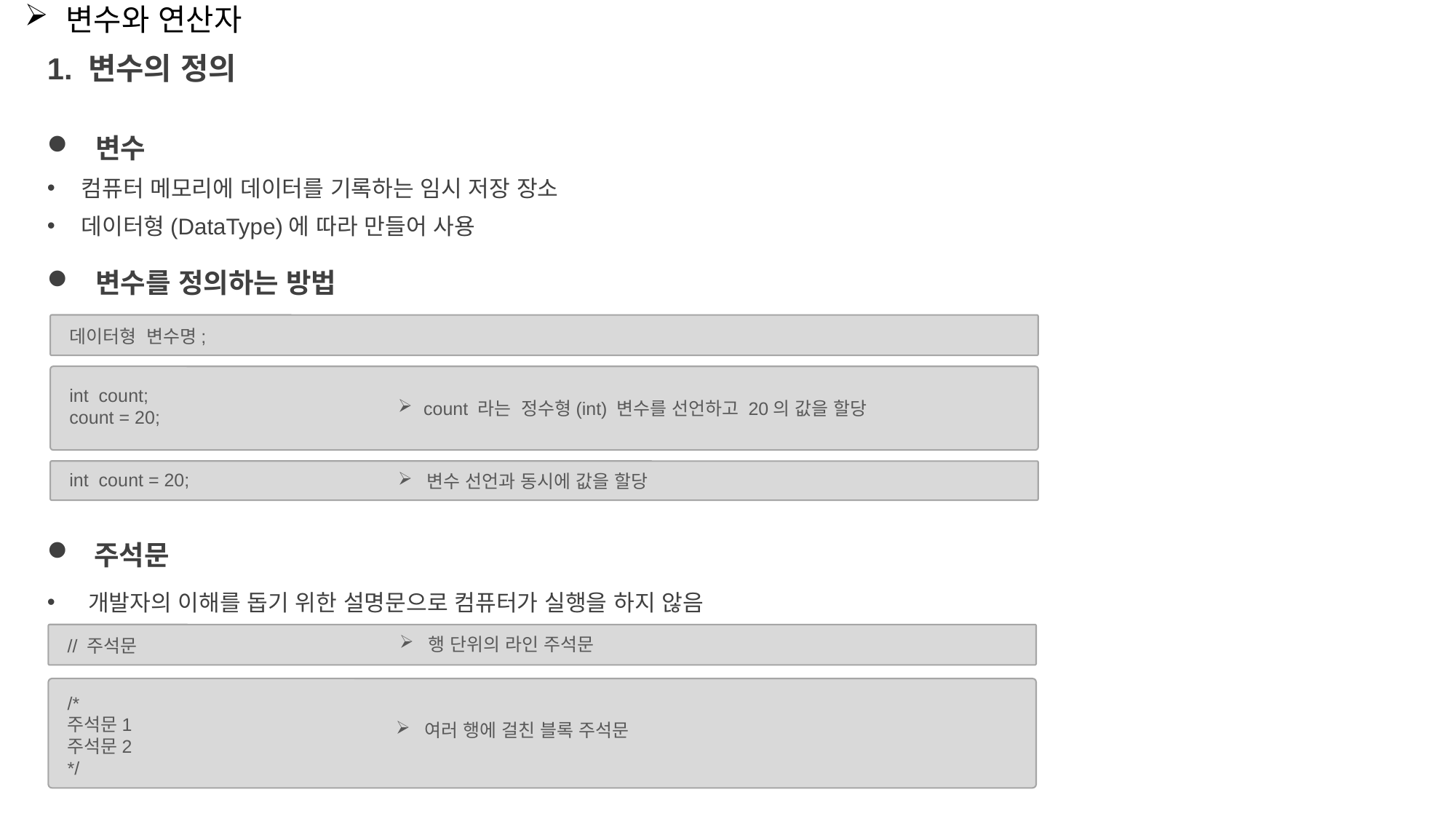

변수와 연산자
1. 변수의 정의
 변수
컴퓨터 메모리에 데이터를 기록하는 임시 저장 장소
데이터형(DataType)에 따라 만들어 사용

 변수를 정의하는 방법

데이터형  변수명;

int  count;
count = 20;
 count 라는  정수형(int) 변수를 선언하고 20의 값을 할당

int  count = 20;
 변수 선언과 동시에 값을 할당
 주석문
개발자의 이해를 돕기 위한 설명문으로 컴퓨터가 실행을 하지 않음

// 주석문
 행 단위의 라인 주석문

/*
주석문1
주석문2
*/
 여러 행에 걸친 블록 주석문